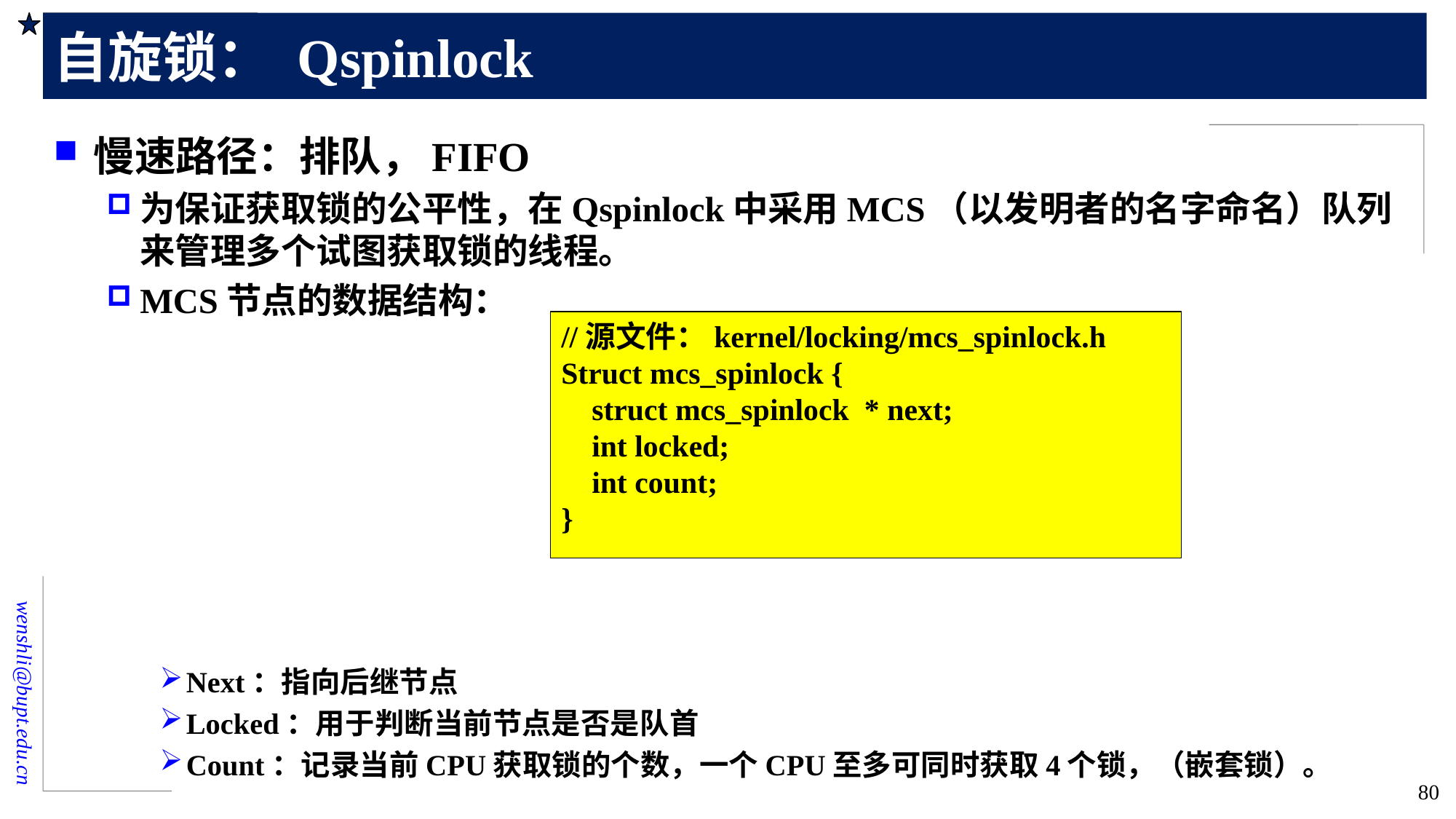

# 自旋锁： Qspinlock
慢速路径：排队，FIFO
为保证获取锁的公平性，在Qspinlock中采用MCS（以发明者的名字命名）队列来管理多个试图获取锁的线程。
MCS节点的数据结构：

Next：指向后继节点
Locked：用于判断当前节点是否是队首
Count：记录当前CPU获取锁的个数，一个CPU至多可同时获取4个锁，（嵌套锁）。
//源文件：kernel/locking/mcs_spinlock.h
Struct mcs_spinlock {
    struct mcs_spinlock  * next;
    int locked;
    int count;
}
80